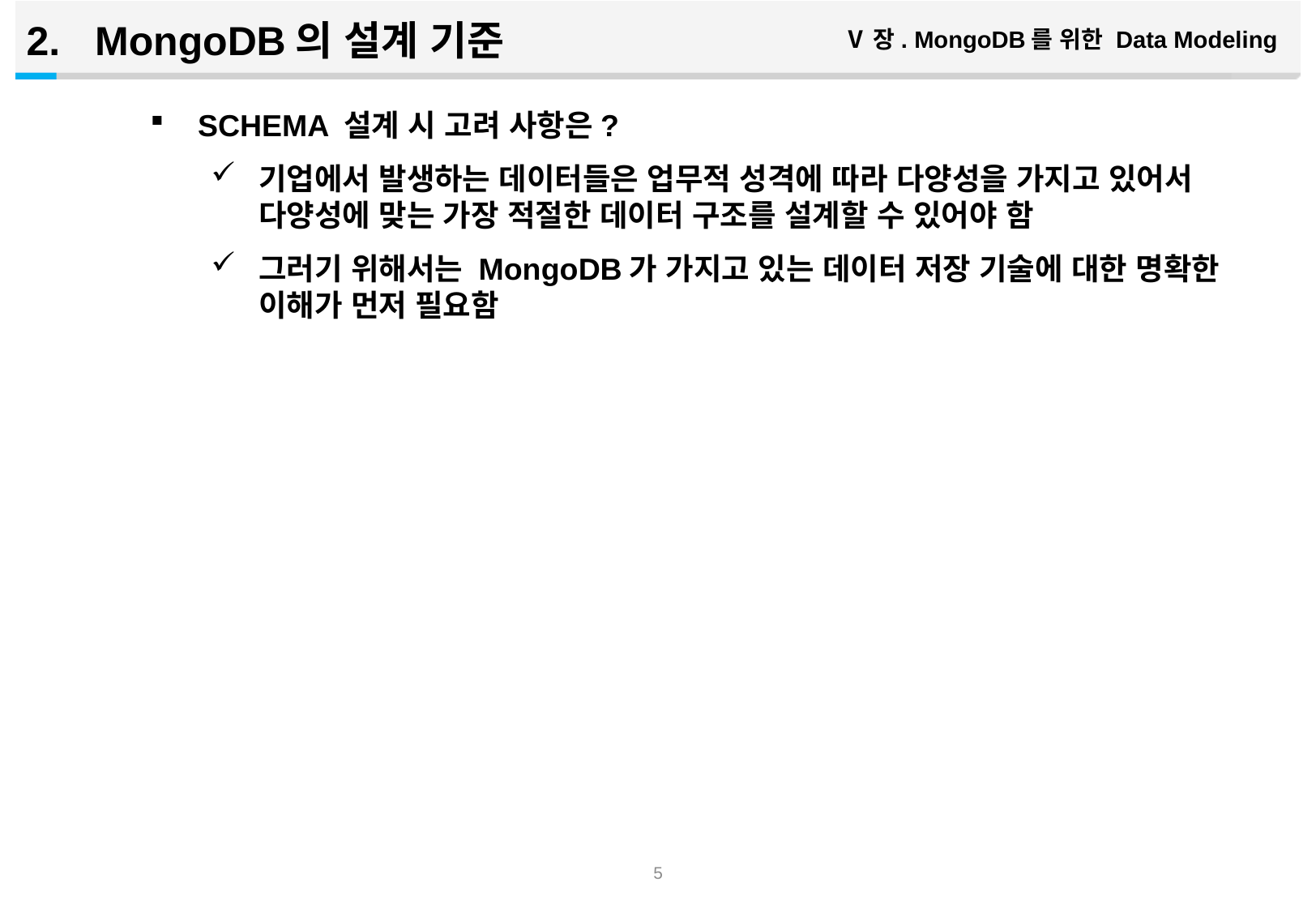

MongoDB의 설계 기준
Ⅴ장. MongoDB를 위한 Data Modeling
SCHEMA 설계 시 고려 사항은?
기업에서 발생하는 데이터들은 업무적 성격에 따라 다양성을 가지고 있어서 다양성에 맞는 가장 적절한 데이터 구조를 설계할 수 있어야 함
그러기 위해서는 MongoDB가 가지고 있는 데이터 저장 기술에 대한 명확한 이해가 먼저 필요함
5